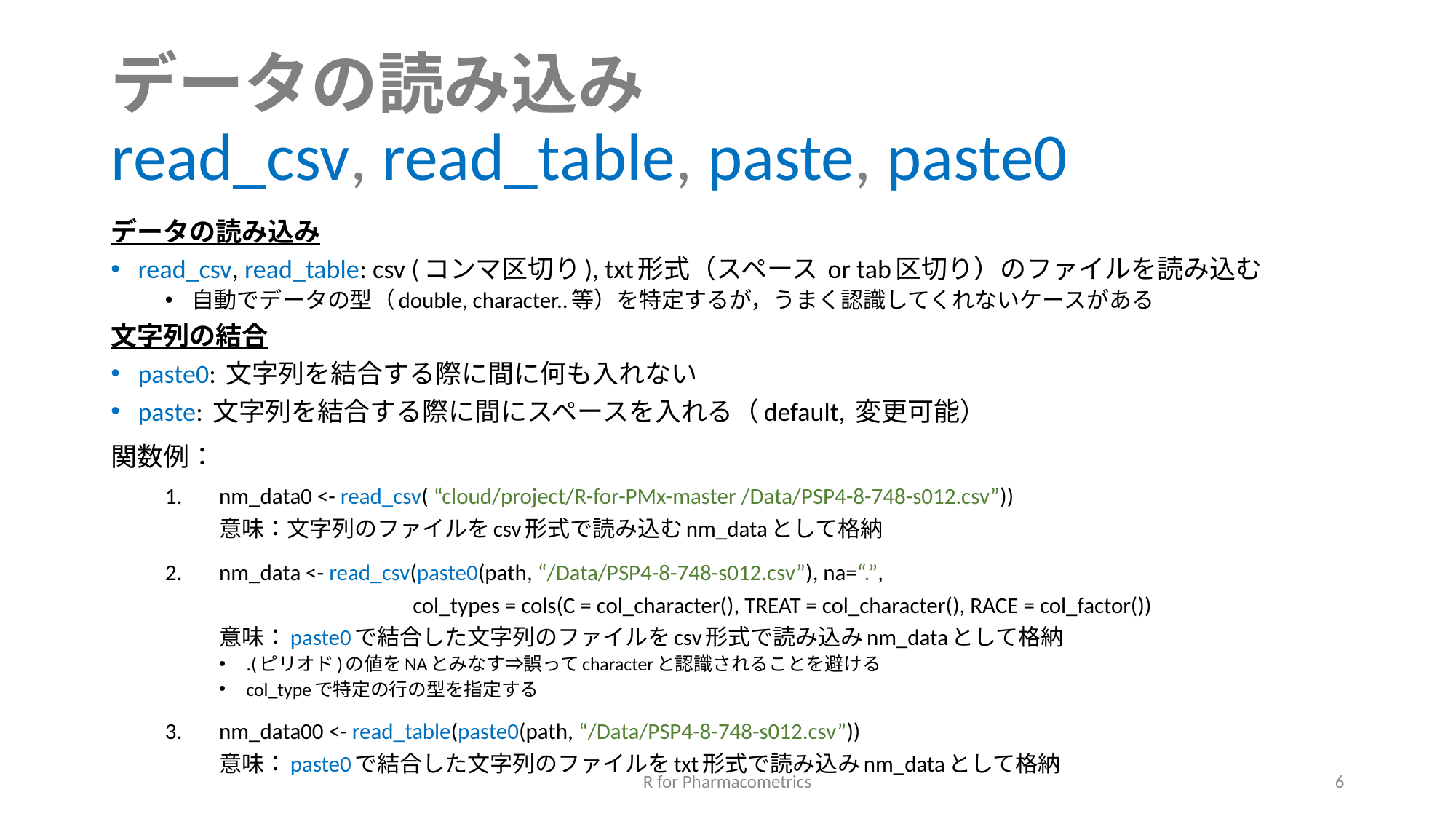

# データの読み込み read_csv, read_table, paste, paste0
データの読み込み
read_csv, read_table: csv (コンマ区切り), txt形式（スペース or tab区切り）のファイルを読み込む
自動でデータの型（double, character..等）を特定するが，うまく認識してくれないケースがある
文字列の結合
paste0: 文字列を結合する際に間に何も入れない
paste: 文字列を結合する際に間にスペースを入れる（default, 変更可能）
関数例：
nm_data0 <- read_csv( “cloud/project/R-for-PMx-master /Data/PSP4-8-748-s012.csv”))
意味：文字列のファイルをcsv形式で読み込むnm_dataとして格納
nm_data <- read_csv(paste0(path, “/Data/PSP4-8-748-s012.csv”), na=“.”,
                                      col_types = cols(C = col_character(), TREAT = col_character(), RACE = col_factor())
意味：paste0で結合した文字列のファイルをcsv形式で読み込みnm_dataとして格納
.(ピリオド)の値をNAとみなす⇒誤ってcharacterと認識されることを避ける
col_typeで特定の行の型を指定する
nm_data00 <- read_table(paste0(path, “/Data/PSP4-8-748-s012.csv”))
意味：paste0で結合した文字列のファイルをtxt形式で読み込みnm_dataとして格納

R for Pharmacometrics
6